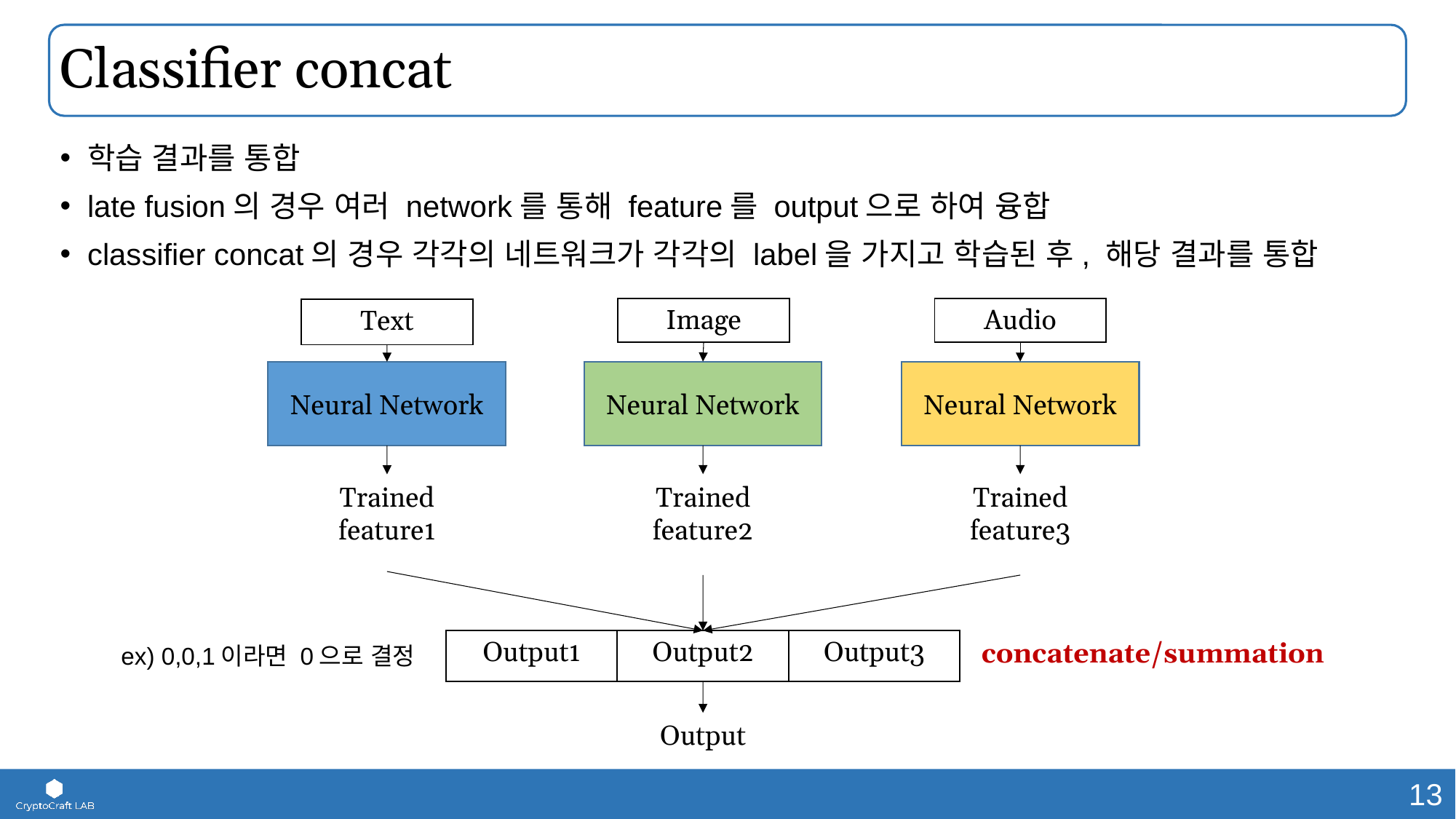

# Classifier concat
학습 결과를 통합
late fusion의 경우 여러 network를 통해 feature를 output으로 하여 융합
classifier concat의 경우 각각의 네트워크가 각각의 label을 가지고 학습된 후, 해당 결과를 통합
| Image |
| --- |
| Audio |
| --- |
| Text |
| --- |
Neural Network
Trained feature2
Neural Network
Trained feature3
Neural Network
Trained feature1
concatenate/summation
| Output1 | Output2 | Output3 |
| --- | --- | --- |
ex) 0,0,1이라면 0으로 결정
Output